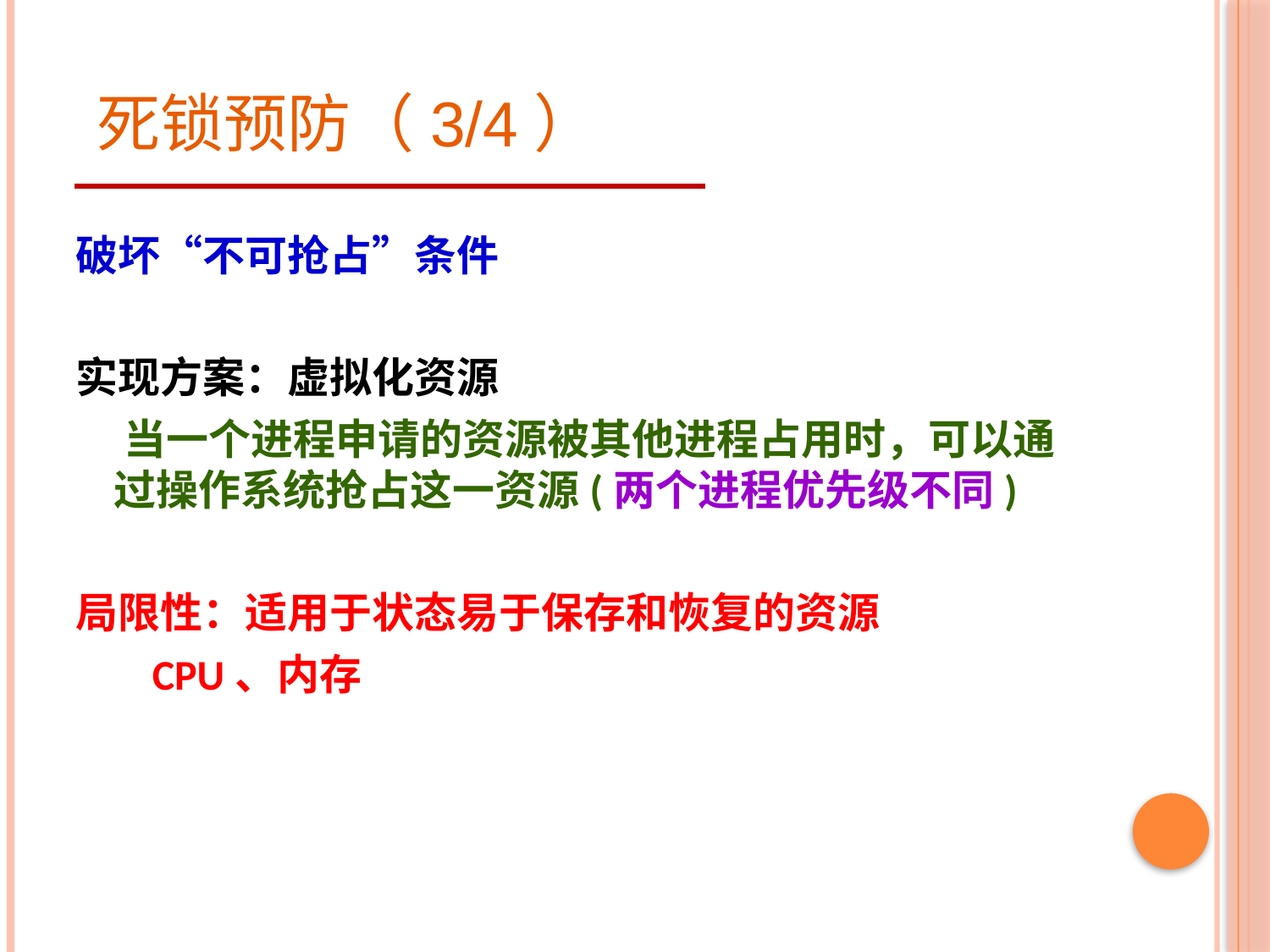

# 死锁预防（3/4）
破坏“不可抢占”条件

实现方案：虚拟化资源
    当一个进程申请的资源被其他进程占用时，可以通过操作系统抢占这一资源(两个进程优先级不同)

局限性：适用于状态易于保存和恢复的资源
        CPU、内存